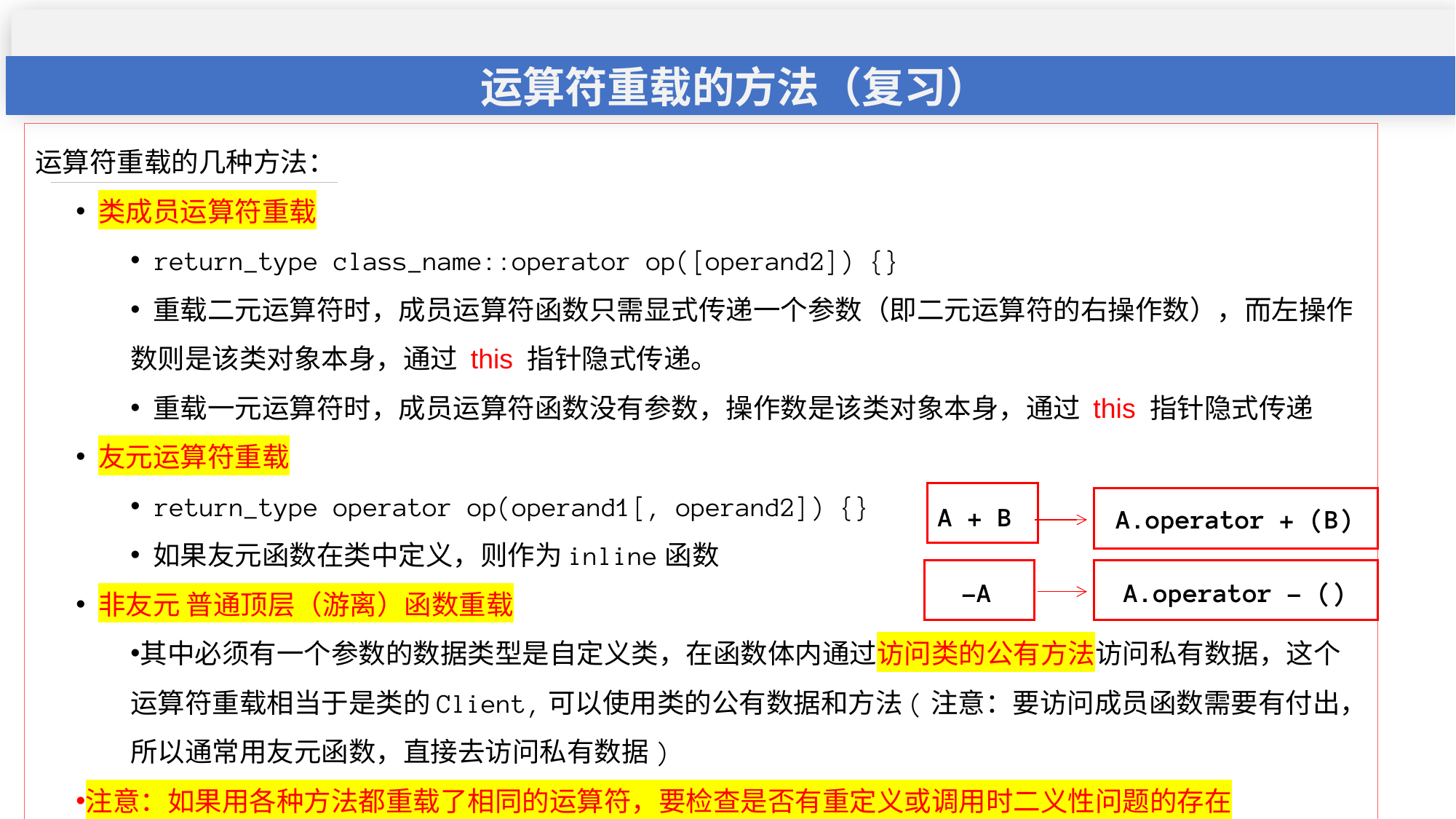

运算符重载的方法（复习）
运算符重载的几种方法：
 类成员运算符重载
 return_type class_name::operator op([operand2]) {}
 重载二元运算符时，成员运算符函数只需显式传递一个参数（即二元运算符的右操作数），而左操作数则是该类对象本身，通过 this 指针隐式传递。
 重载一元运算符时，成员运算符函数没有参数，操作数是该类对象本身，通过 this 指针隐式传递
 友元运算符重载
 return_type operator op(operand1[, operand2]) {}
 如果友元函数在类中定义，则作为inline函数
 非友元 普通顶层（游离）函数重载
其中必须有一个参数的数据类型是自定义类，在函数体内通过访问类的公有方法访问私有数据，这个运算符重载相当于是类的Client,可以使用类的公有数据和方法(注意：要访问成员函数需要有付出，所以通常用友元函数，直接去访问私有数据)
注意：如果用各种方法都重载了相同的运算符，要检查是否有重定义或调用时二义性问题的存在

A + B
A.operator + (B)

A.operator - ()
  -A